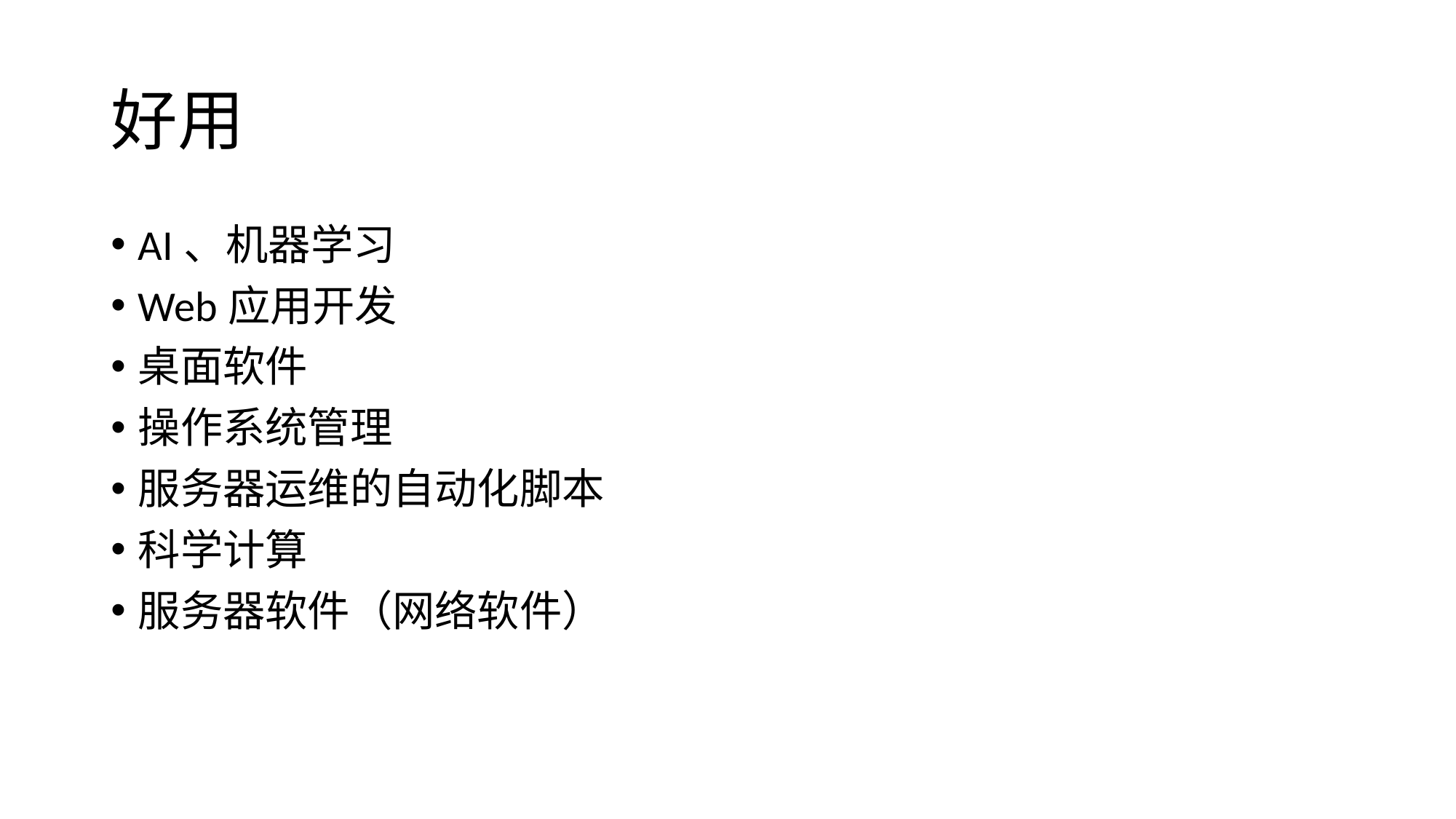

# 好用
AI、机器学习
Web应用开发
桌面软件
操作系统管理
服务器运维的自动化脚本
科学计算
服务器软件（网络软件）